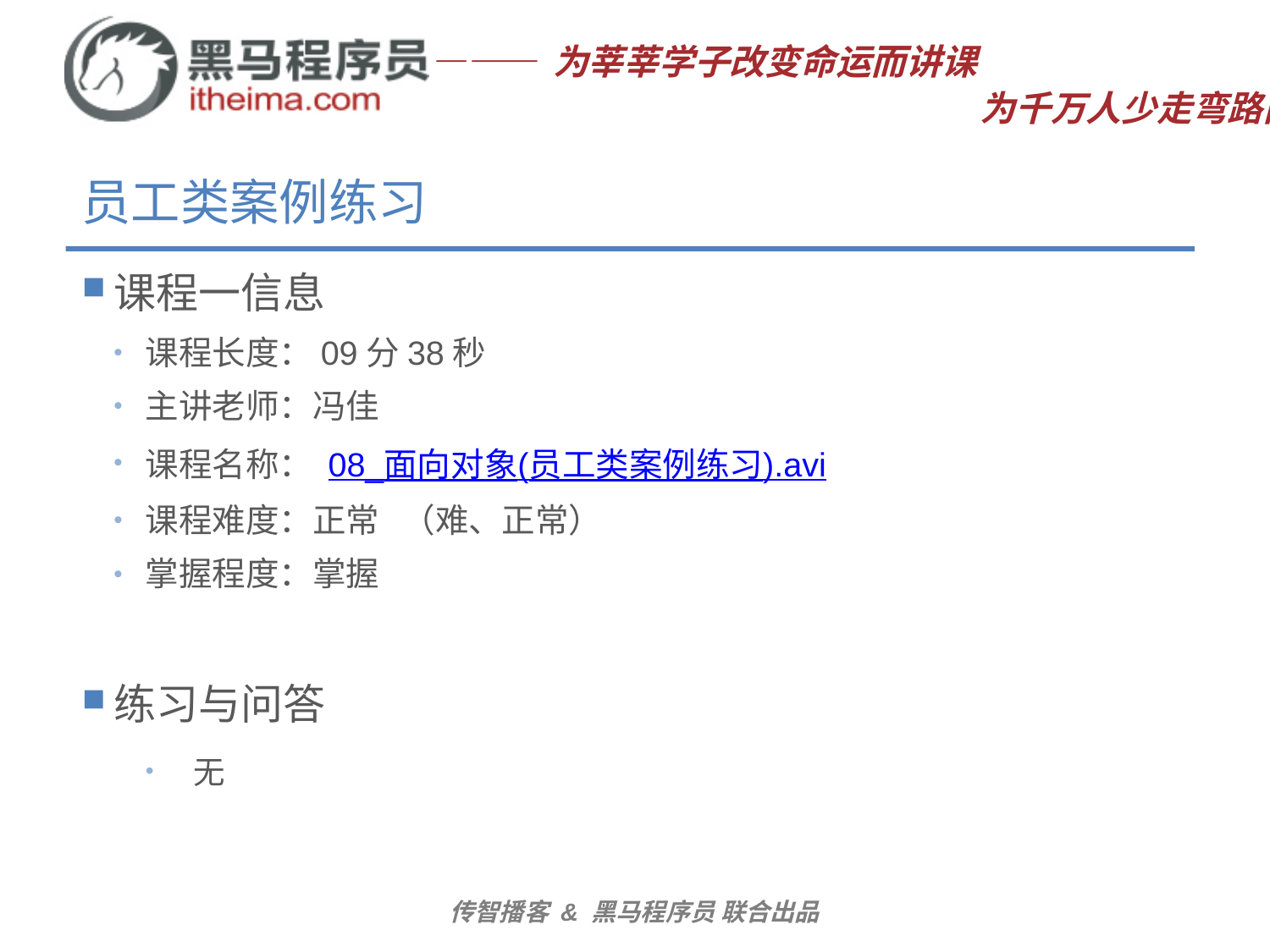

# 员工类案例练习
课程一信息
课程长度：09分38秒
主讲老师：冯佳
课程名称： 08_面向对象(员工类案例练习).avi
课程难度：正常   （难、正常）
掌握程度：掌握

练习与问答
无